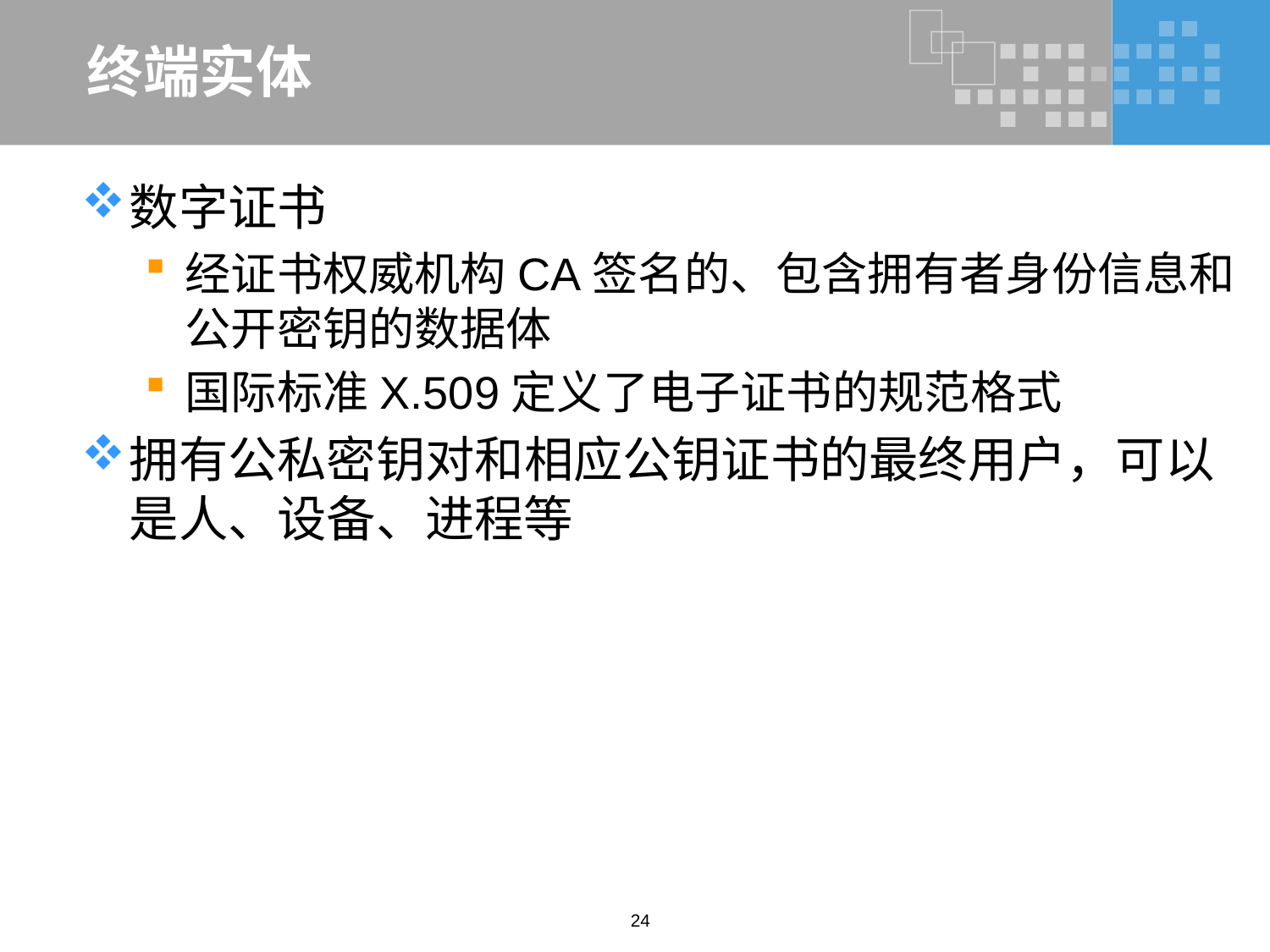

# 终端实体
数字证书
经证书权威机构CA签名的、包含拥有者身份信息和公开密钥的数据体
国际标准X.509定义了电子证书的规范格式
拥有公私密钥对和相应公钥证书的最终用户，可以是人、设备、进程等

24